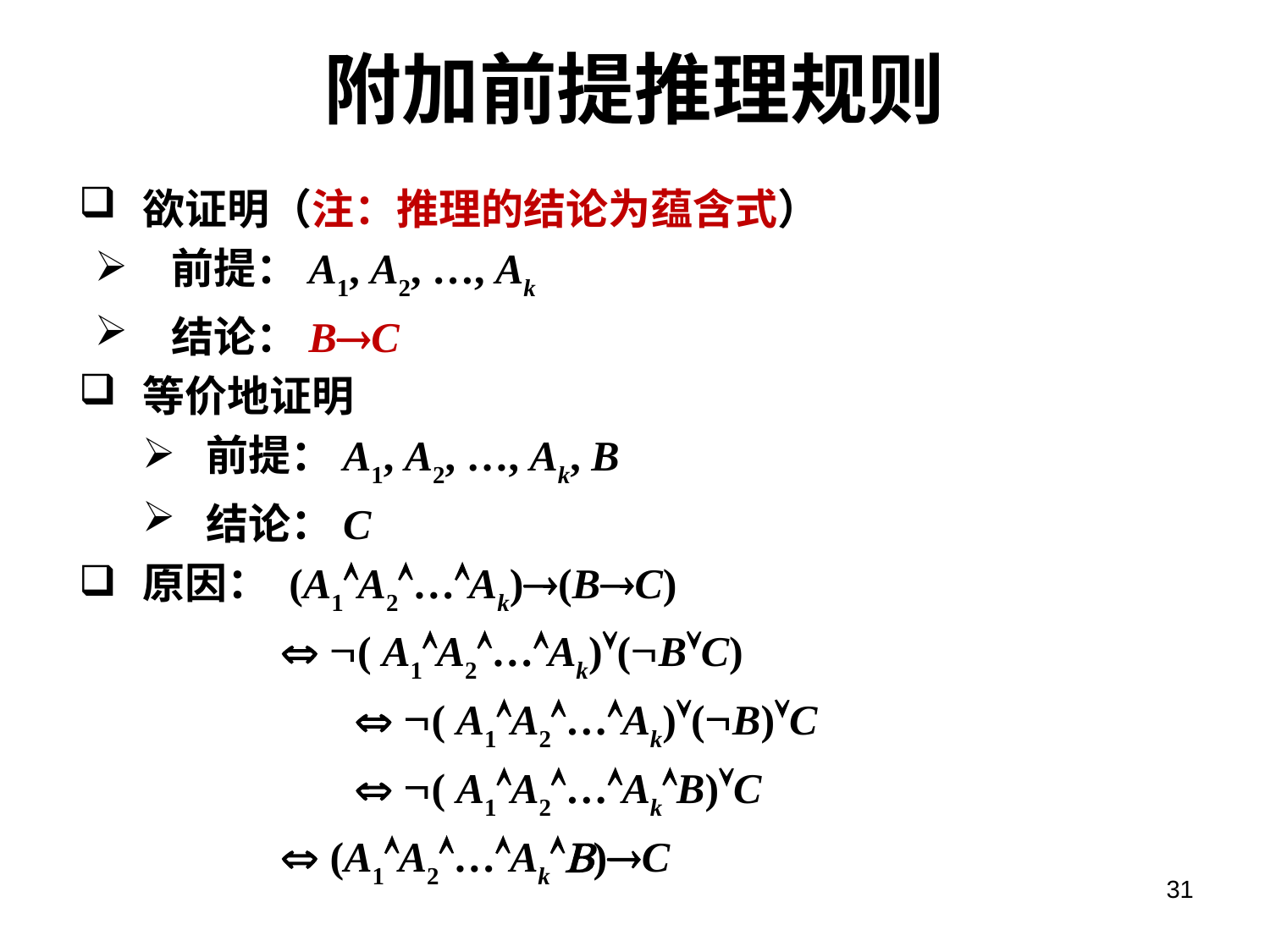

# 附加前提推理规则
欲证明（注：推理的结论为蕴含式）
  前提：A1, A2, …, Ak
  结论：B→C
等价地证明
前提：A1, A2, …, Ak, B
结论：C
原因： (A1∧A2∧…∧Ak)→(B→C)
                   ⇔ ¬( A1∧A2∧…∧Ak)∨(¬B∨C)
 	       ⇔ ¬( A1∧A2∧…∧Ak)∨(¬B)∨C
 	       ⇔ ¬( A1∧A2∧…∧Ak∧B)∨C
                   ⇔ (A1∧A2∧…∧Ak∧Β)→C
31